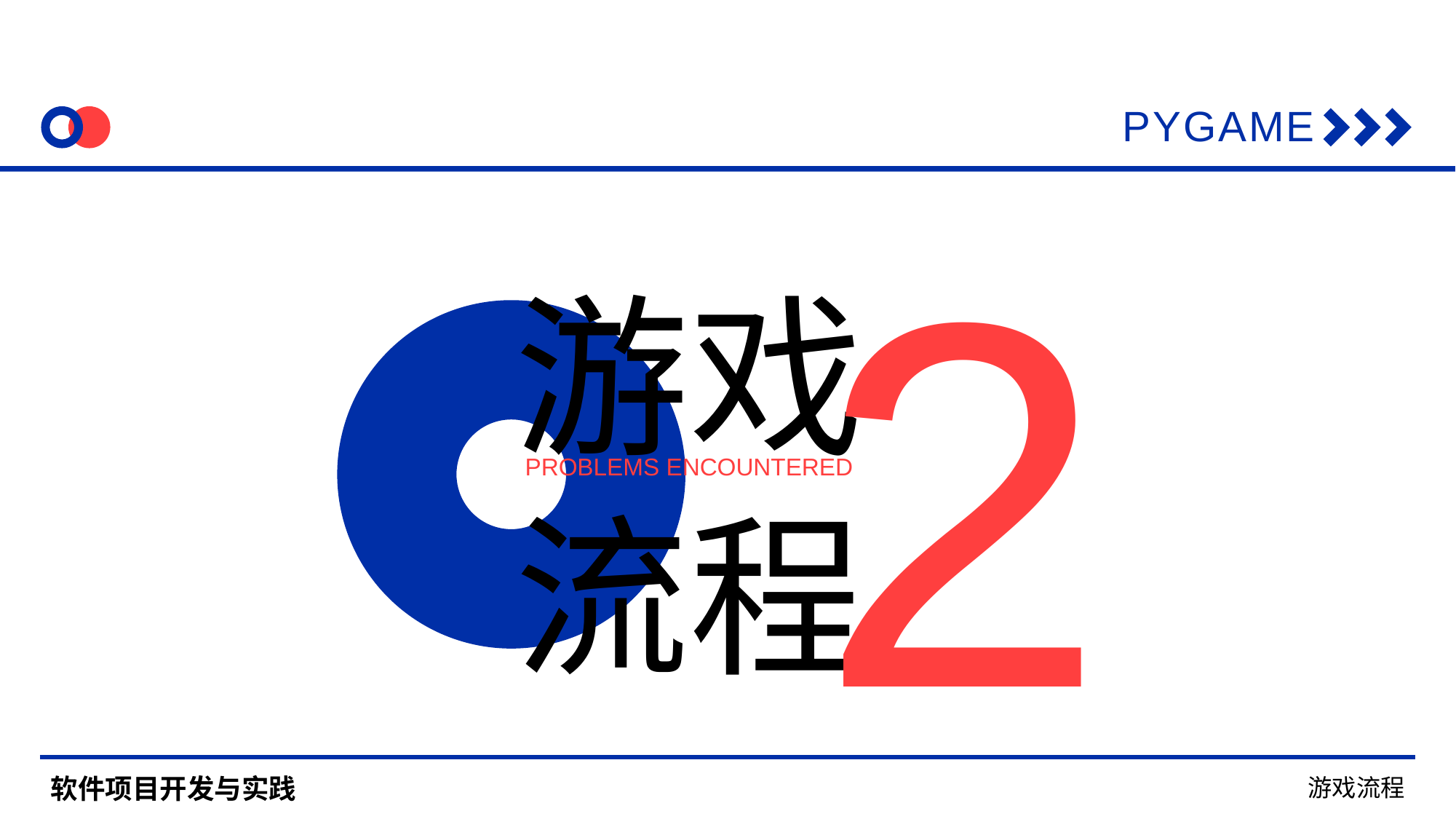

PYGAME

2
游戏流程

PROBLEMS ENCOUNTERED
西南科大 计科社团部

软件项目开发与实践

游戏流程